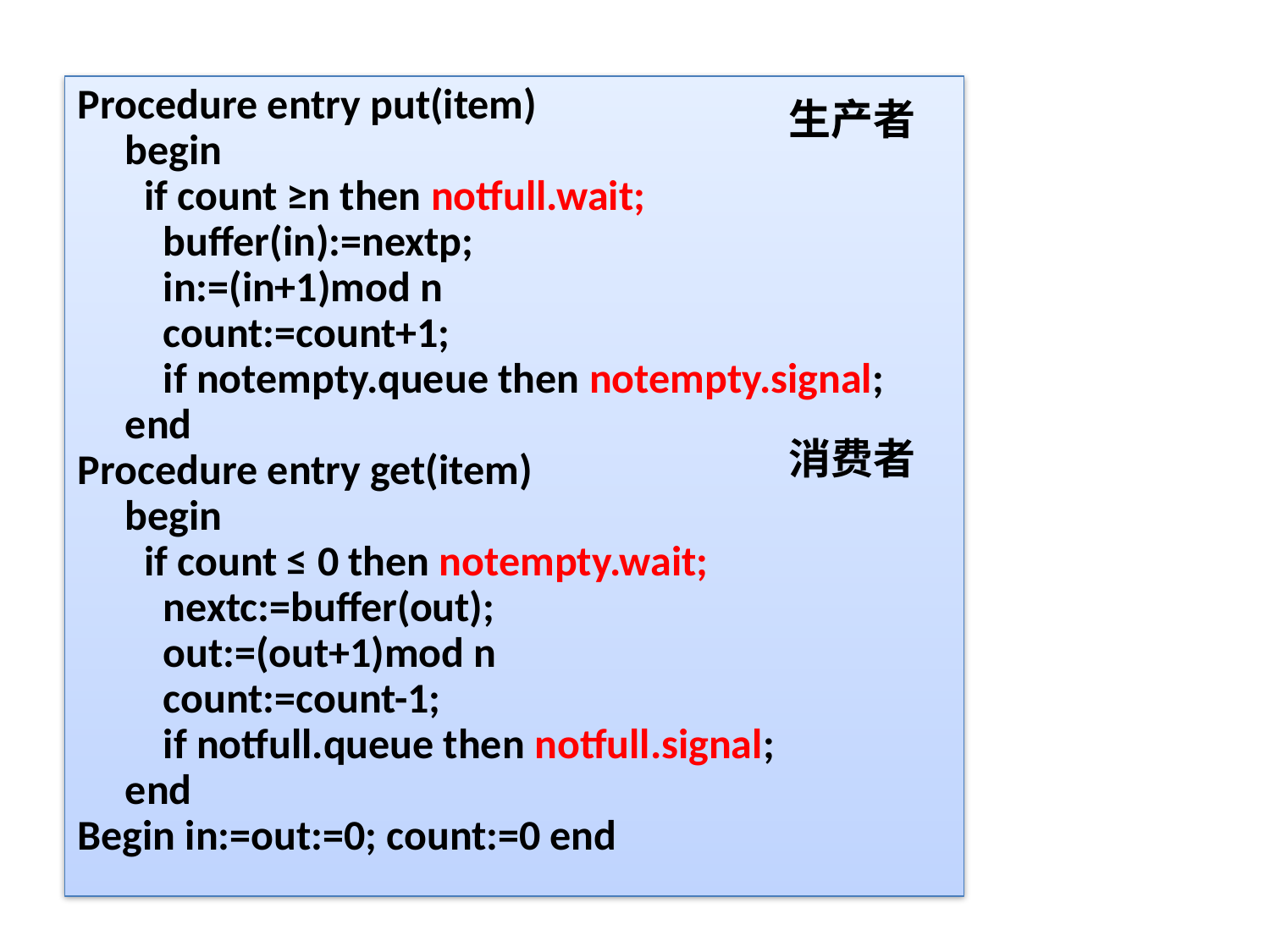

Procedure entry put(item)
	begin
	  if count ≥n then notfull.wait;
	    buffer(in):=nextp;
	    in:=(in+1)mod n
	    count:=count+1;
	    if notempty.queue then notempty.signal;
	end
Procedure entry get(item)
	begin
	  if count ≤ 0 then notempty.wait;
	    nextc:=buffer(out);
	    out:=(out+1)mod n
	    count:=count-1;
	    if notfull.queue then notfull.signal;
	end
Begin in:=out:=0; count:=0 end

生产者
消费者